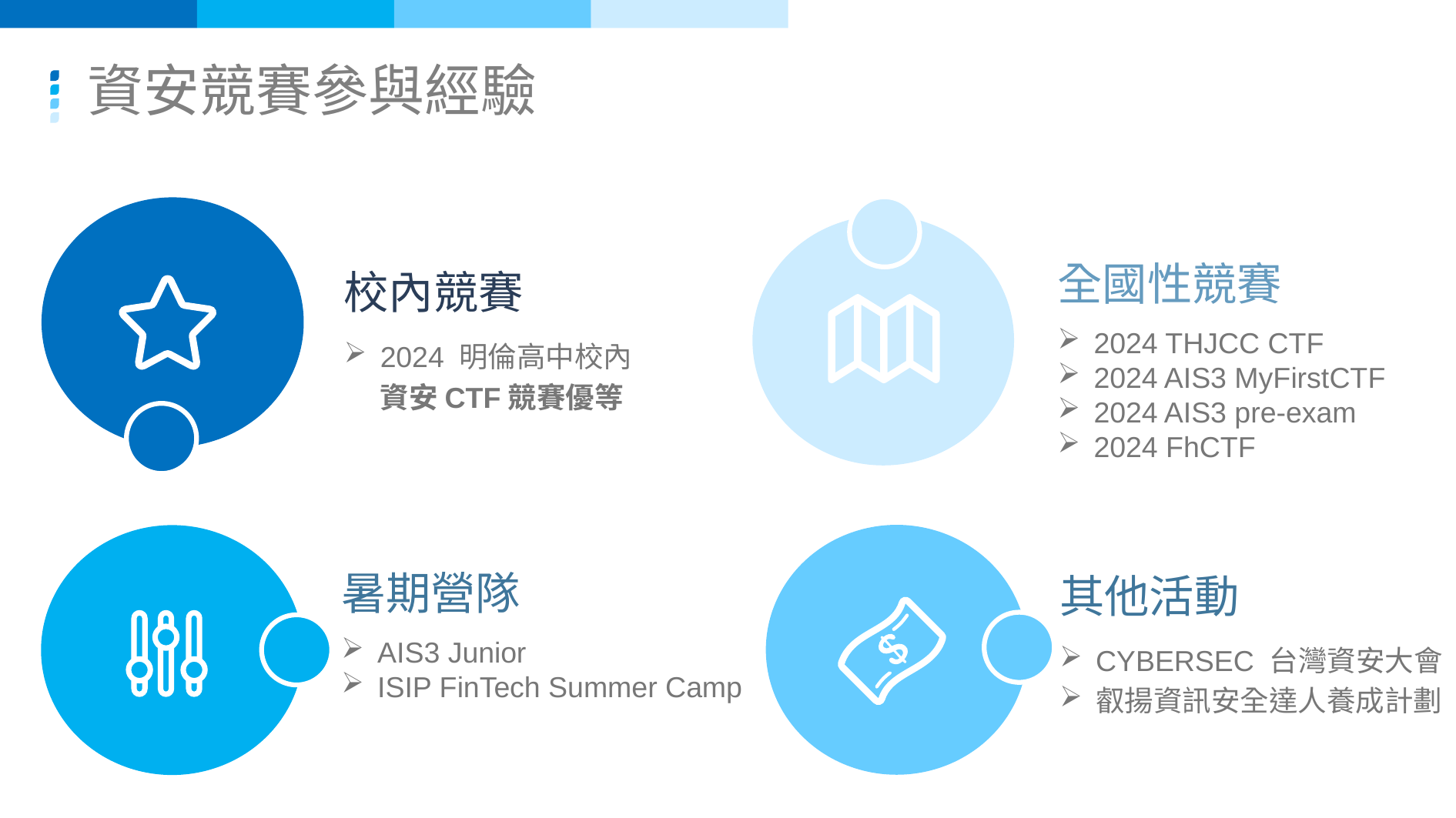

資安競賽參與經驗

全國性競賽

2024 THJCC CTF
2024 AIS3 MyFirstCTF
2024 AIS3 pre-exam
2024 FhCTF
校內競賽

2024 明倫高中校內資安CTF競賽優等

暑期營隊

AIS3 Junior
ISIP FinTech Summer Camp
其他活動

CYBERSEC 台灣資安大會
叡揚資訊安全達人養成計劃